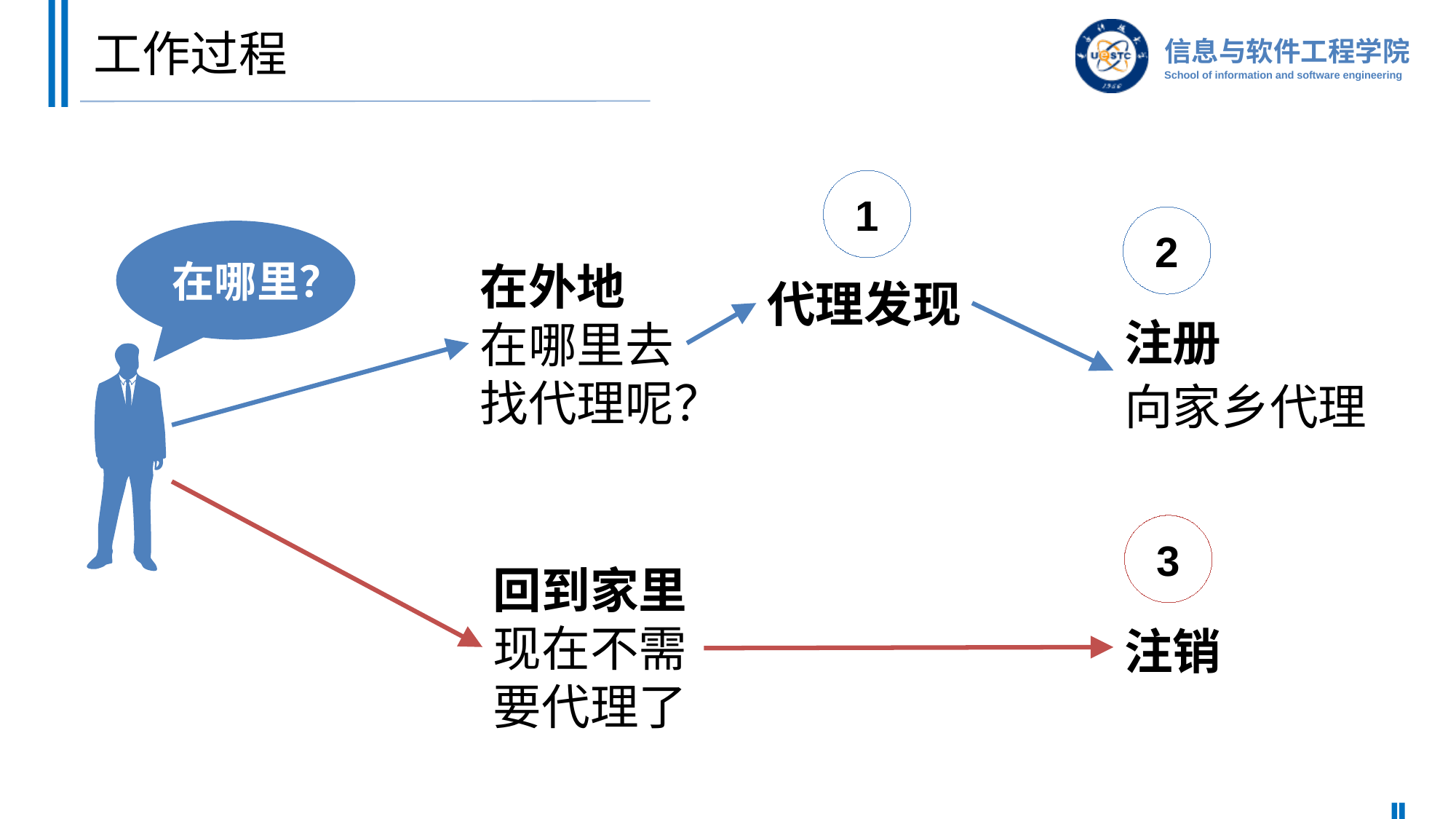

# 工作过程
1
2
在哪里？
在外地
在哪里去找代理呢？
代理发现
注册
向家乡代理

3
回到家里
现在不需要代理了
注销